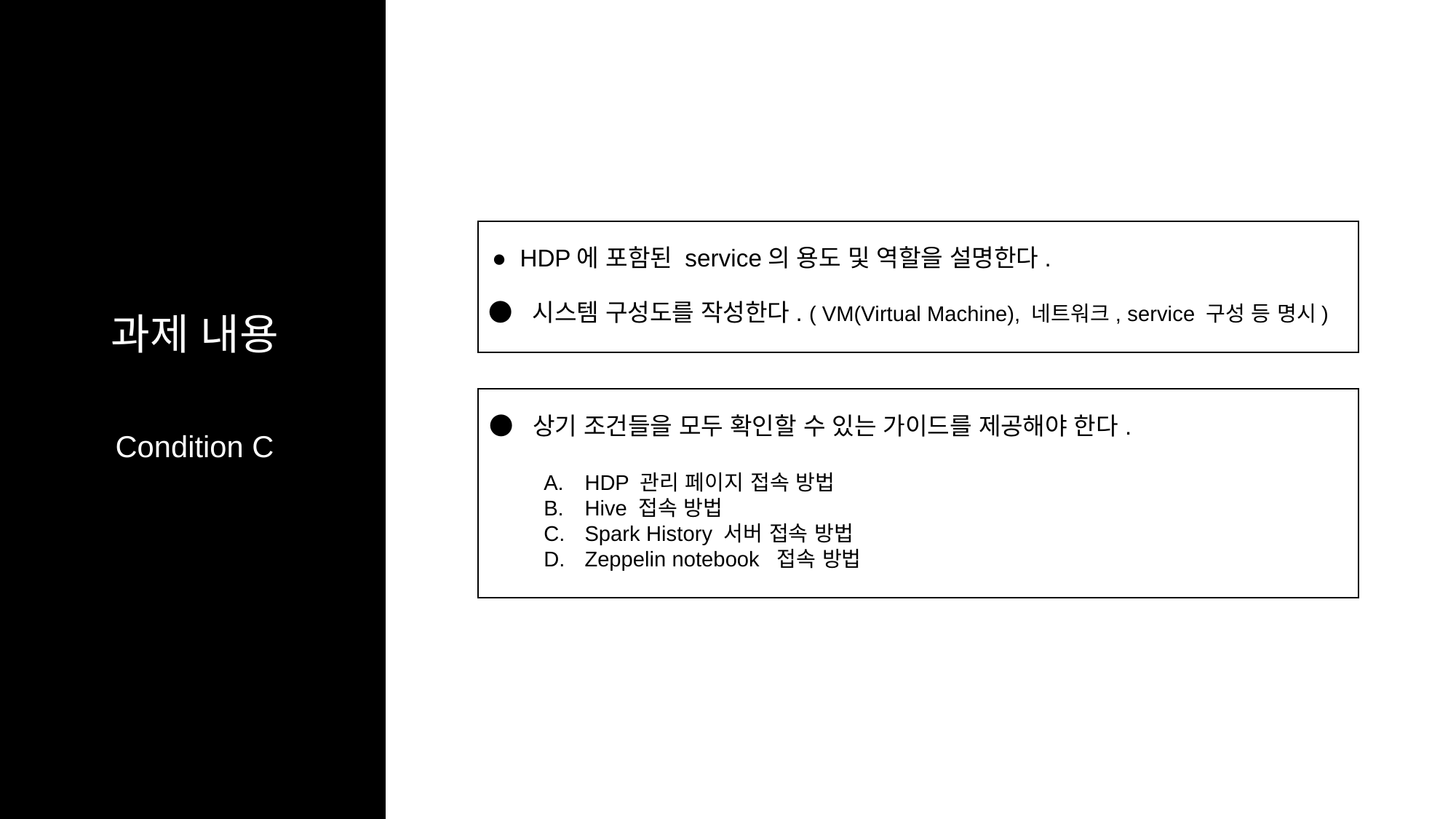

●  HDP에 포함된 service의 용도 및 역할을 설명한다.
●  시스템 구성도를 작성한다. ( VM(Virtual Machine), 네트워크, service 구성 등 명시)

●  상기 조건들을 모두 확인할 수 있는 가이드를 제공해야 한다.

HDP 관리 페이지 접속 방법
Hive 접속 방법
Spark History 서버 접속 방법
Zeppelin notebook  접속 방법
과제 내용
Condition C